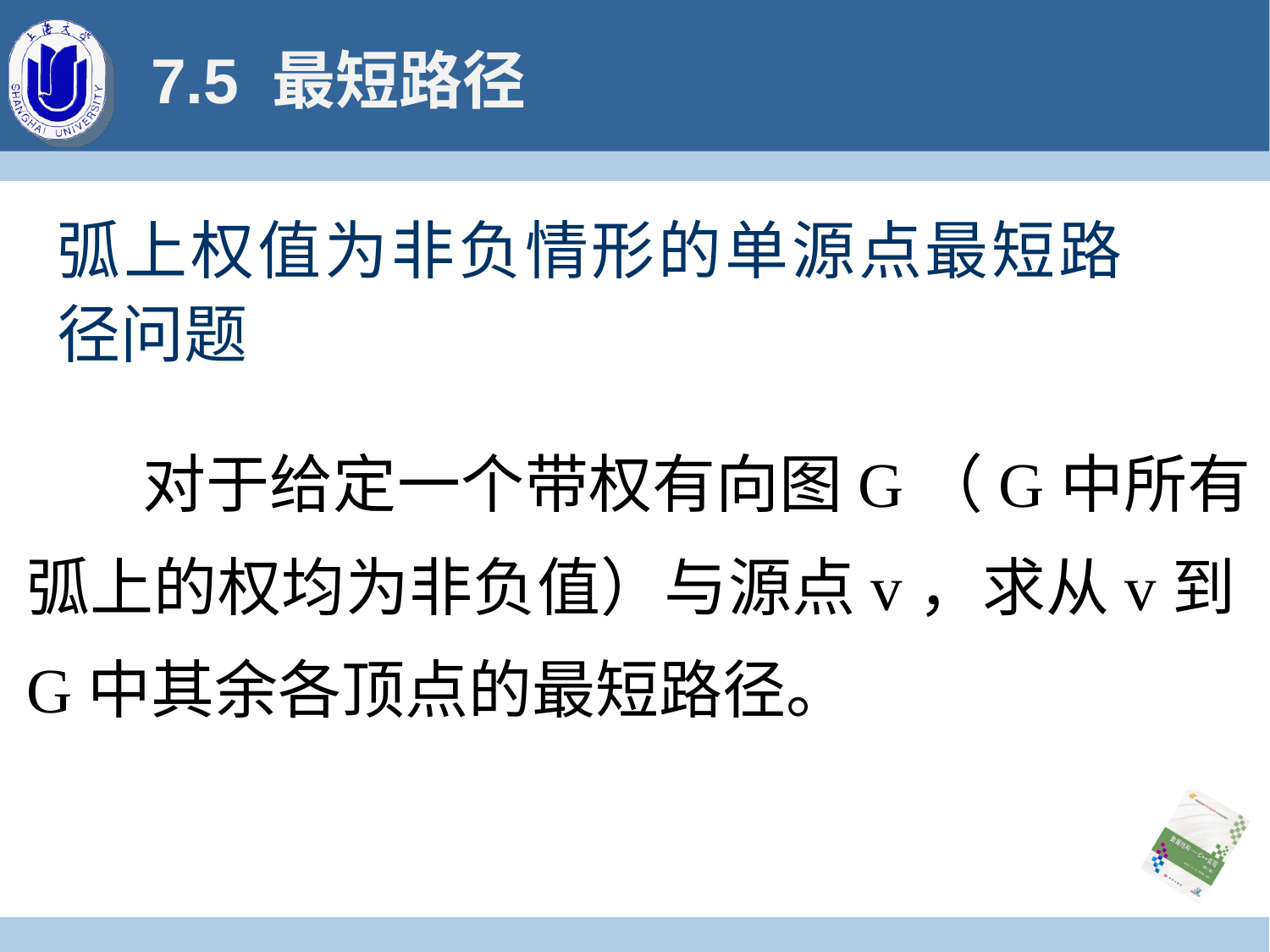

# 7.5 最短路径
弧上权值为非负情形的单源点最短路径问题
       对于给定一个带权有向图G（G中所有弧上的权均为非负值）与源点v，求从v到G中其余各顶点的最短路径。